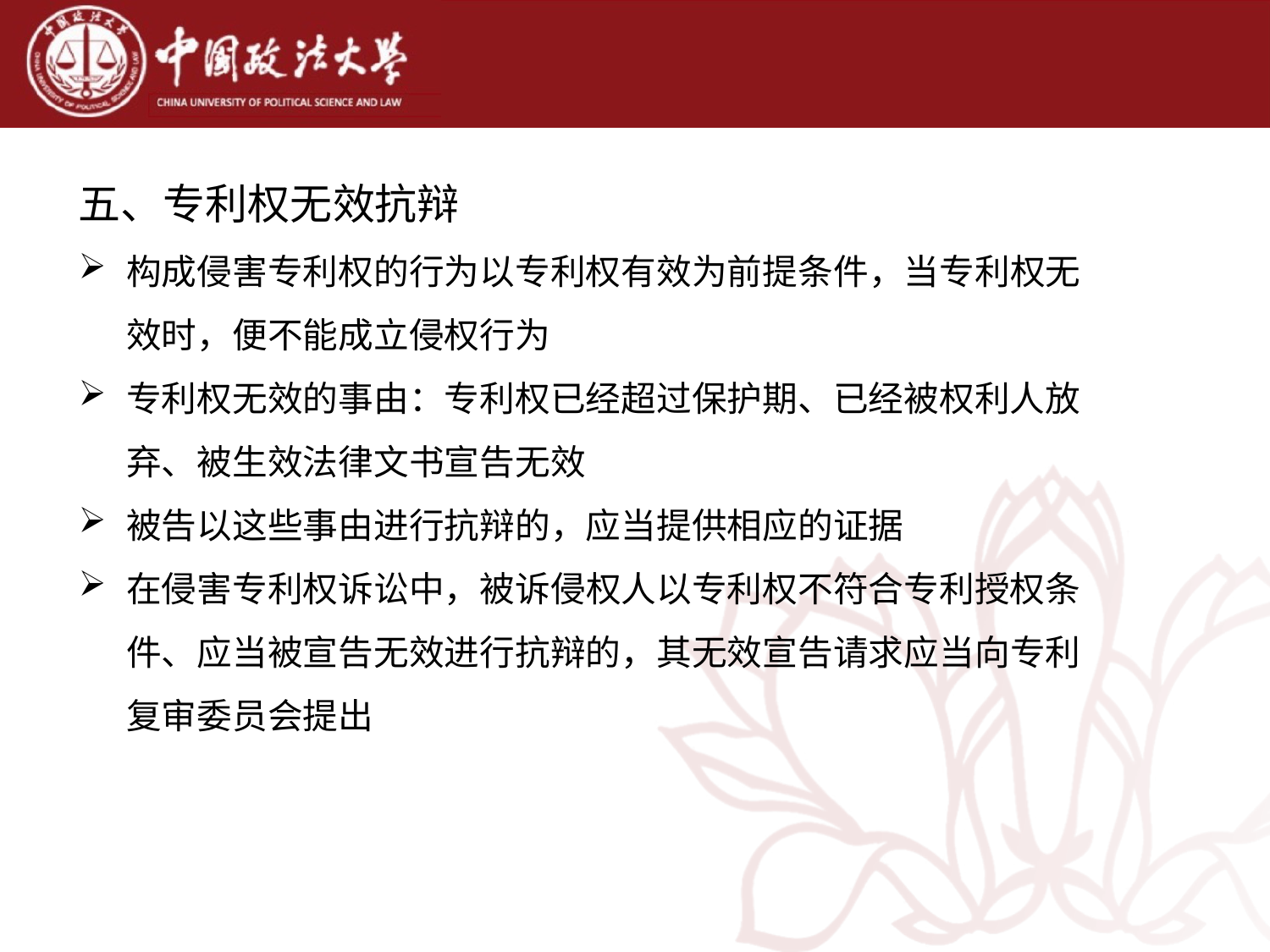

五、专利权无效抗辩
构成侵害专利权的行为以专利权有效为前提条件，当专利权无效时，便不能成立侵权行为
专利权无效的事由：专利权已经超过保护期、已经被权利人放弃、被生效法律文书宣告无效
被告以这些事由进行抗辩的，应当提供相应的证据
在侵害专利权诉讼中，被诉侵权人以专利权不符合专利授权条件、应当被宣告无效进行抗辩的，其无效宣告请求应当向专利复审委员会提出